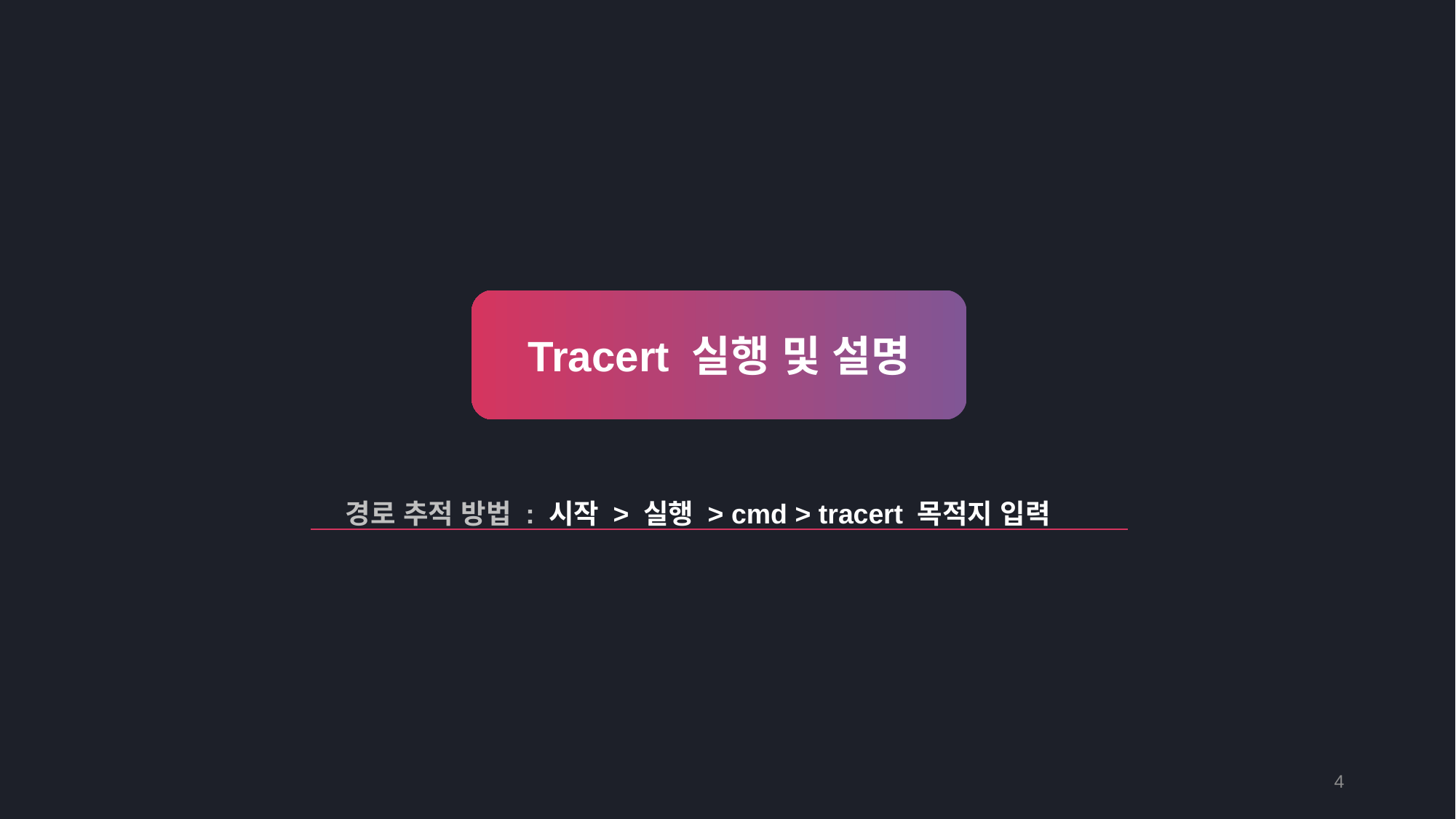

Tracert 실행 및 설명
경로 추적 방법 : 시작 > 실행 > cmd > tracert 목적지 입력
4